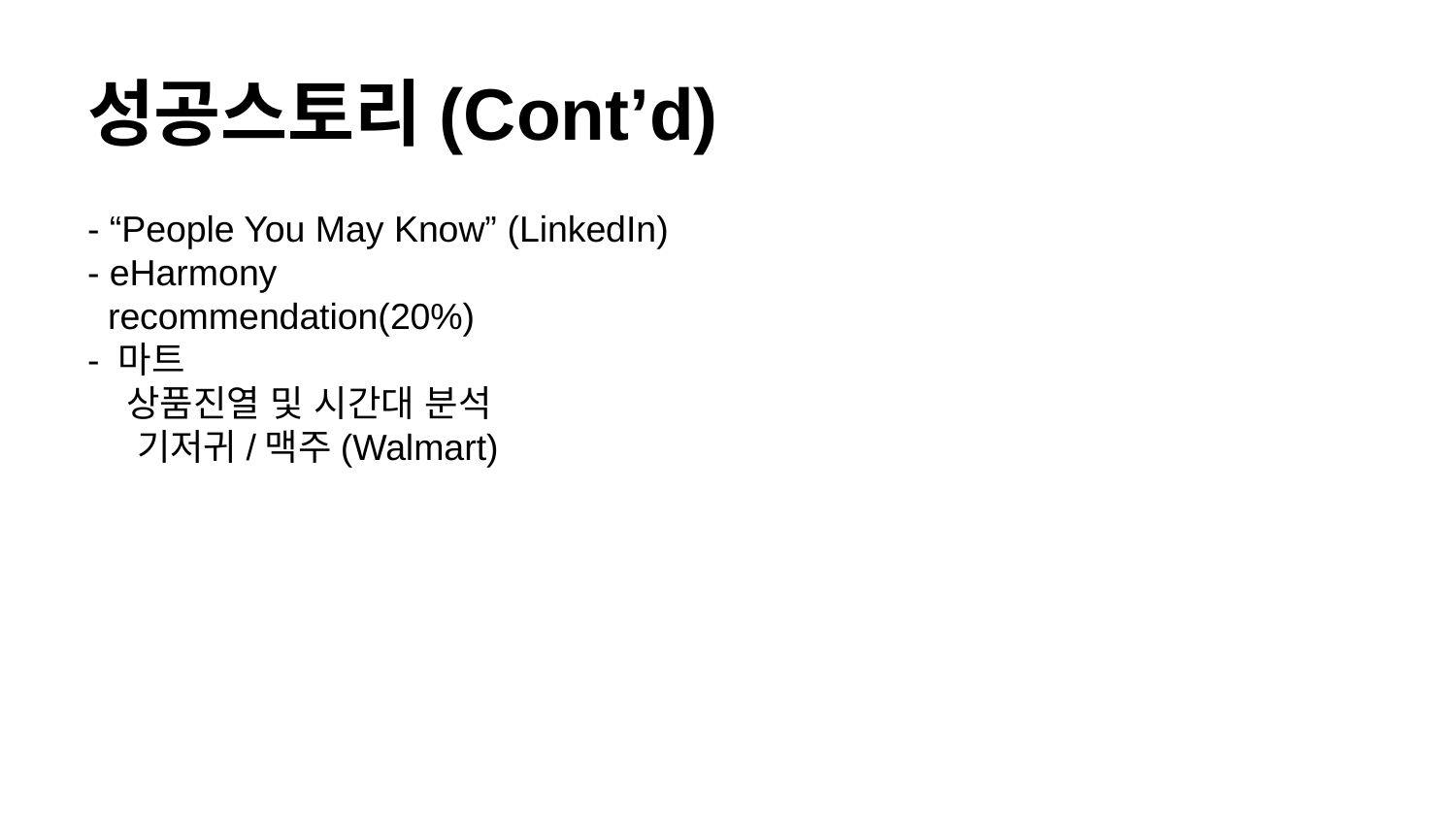

# 성공스토리(Cont’d)
- “People You May Know” (LinkedIn)
- eHarmony
  recommendation(20%)
- 마트
   상품진열 및 시간대 분석
    기저귀/맥주(Walmart)